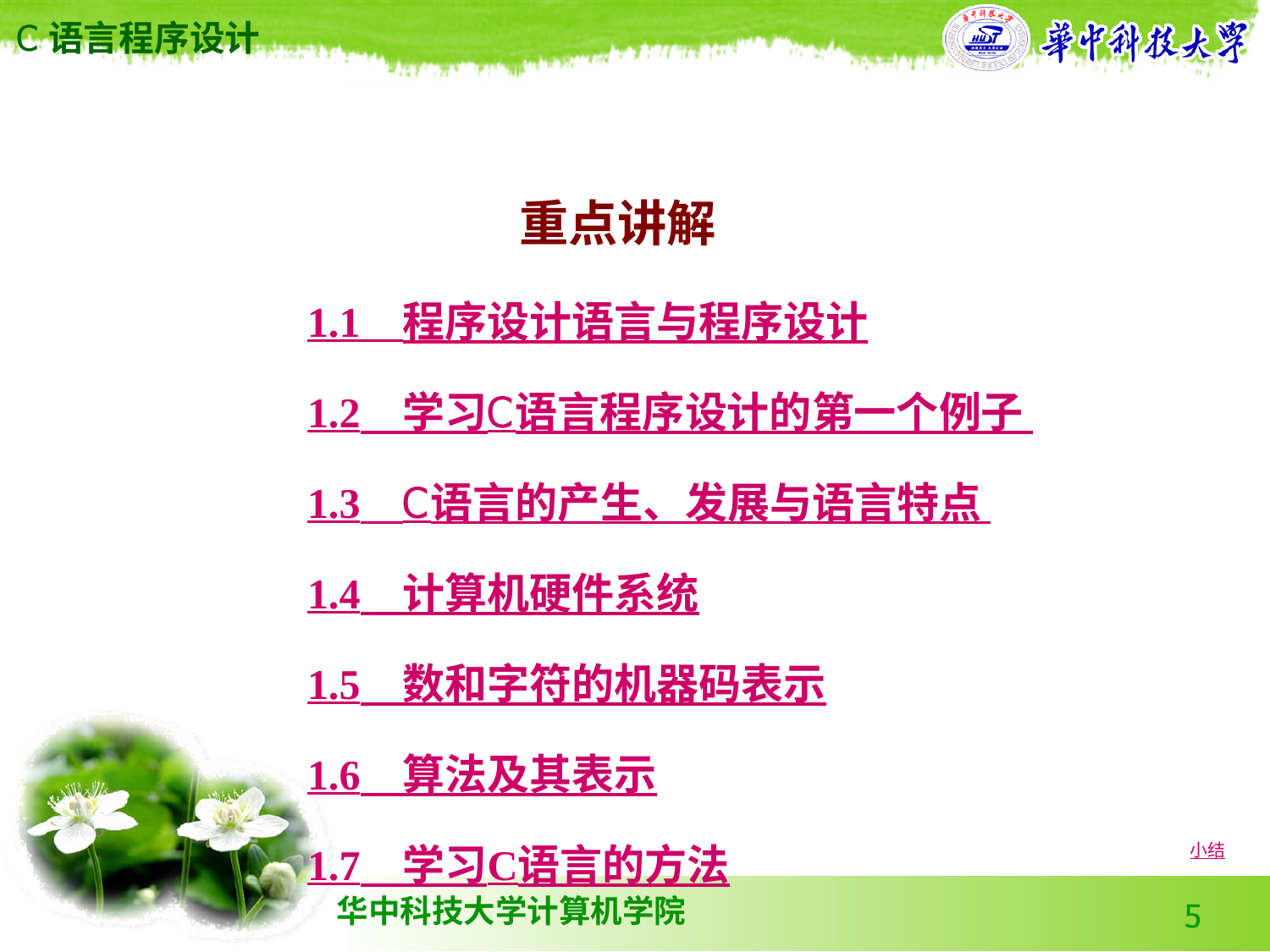

重点讲解
1.1    程序设计语言与程序设计
1.2　学习C语言程序设计的第一个例子
1.3　C语言的产生、发展与语言特点
1.4　计算机硬件系统
1.5　数和字符的机器码表示
1.6　算法及其表示
1.7　学习C语言的方法
小结
5